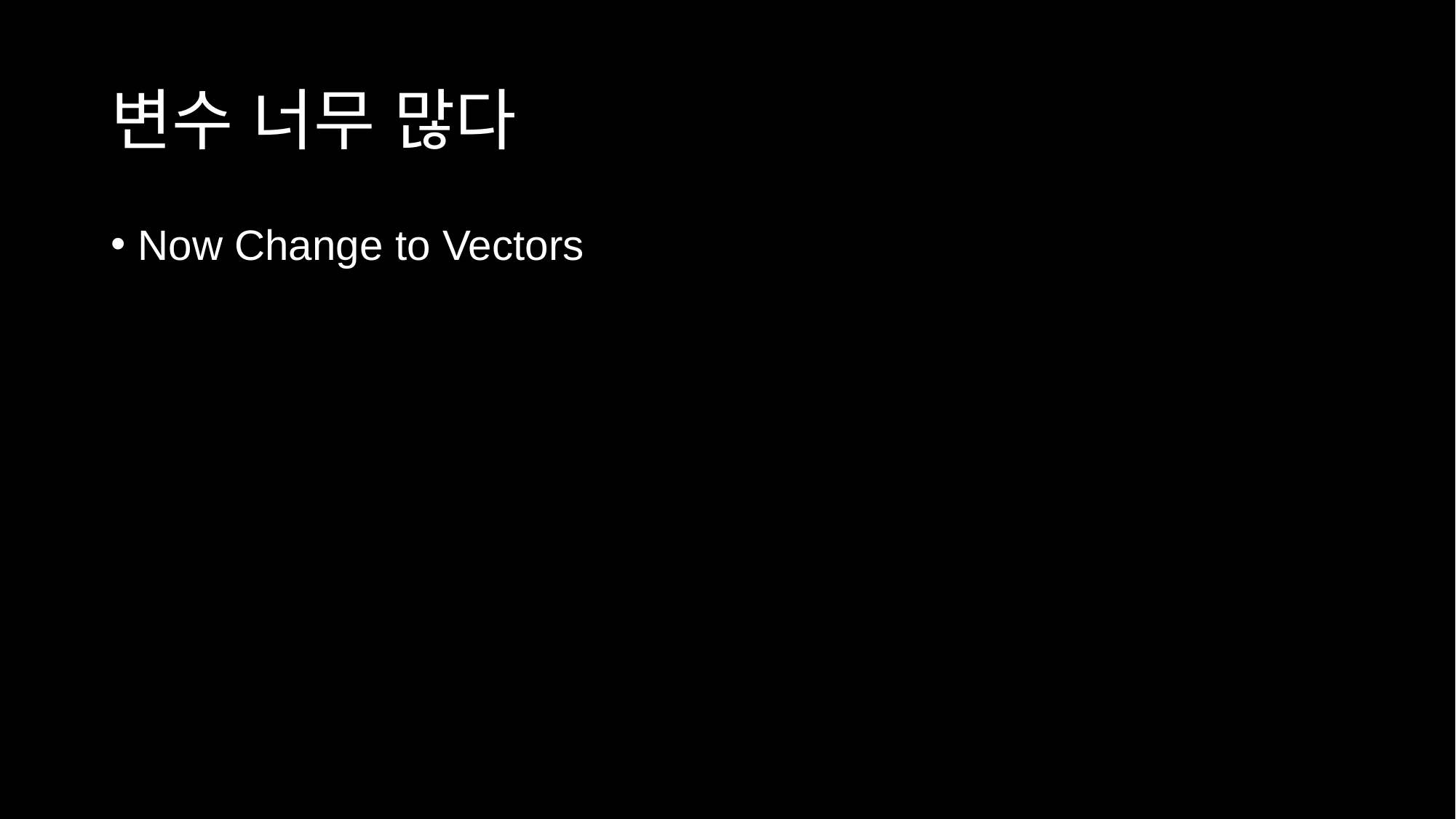

# 변수 너무 많다
Now Change to Vectors